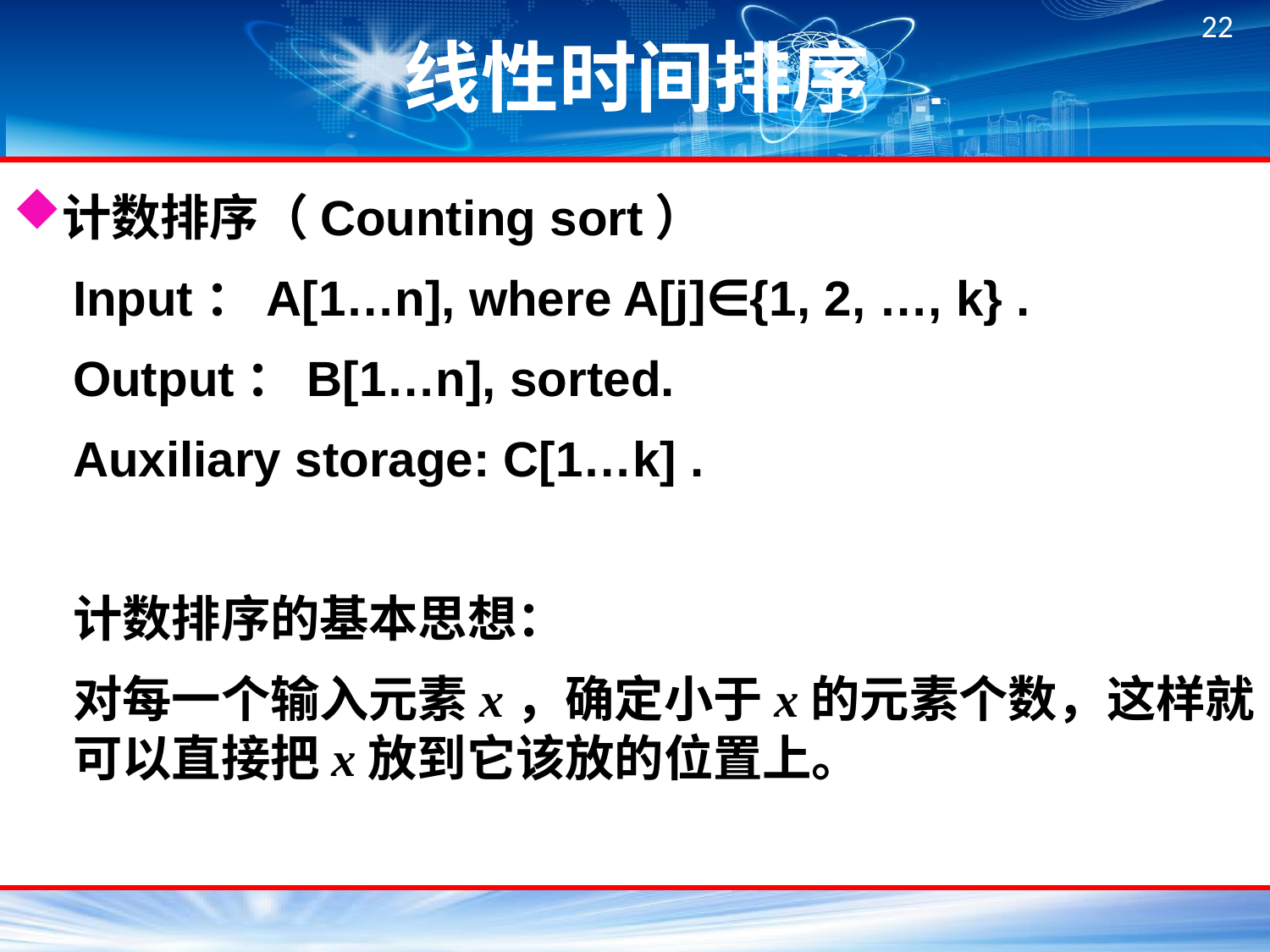

# 线性时间排序
计数排序（Counting sort）
Input：A[1…n], where A[j]∈{1, 2, …, k} .
Output：B[1…n], sorted.
Auxiliary storage: C[1…k] .

计数排序的基本思想：
对每一个输入元素x，确定小于x的元素个数，这样就可以直接把x放到它该放的位置上。